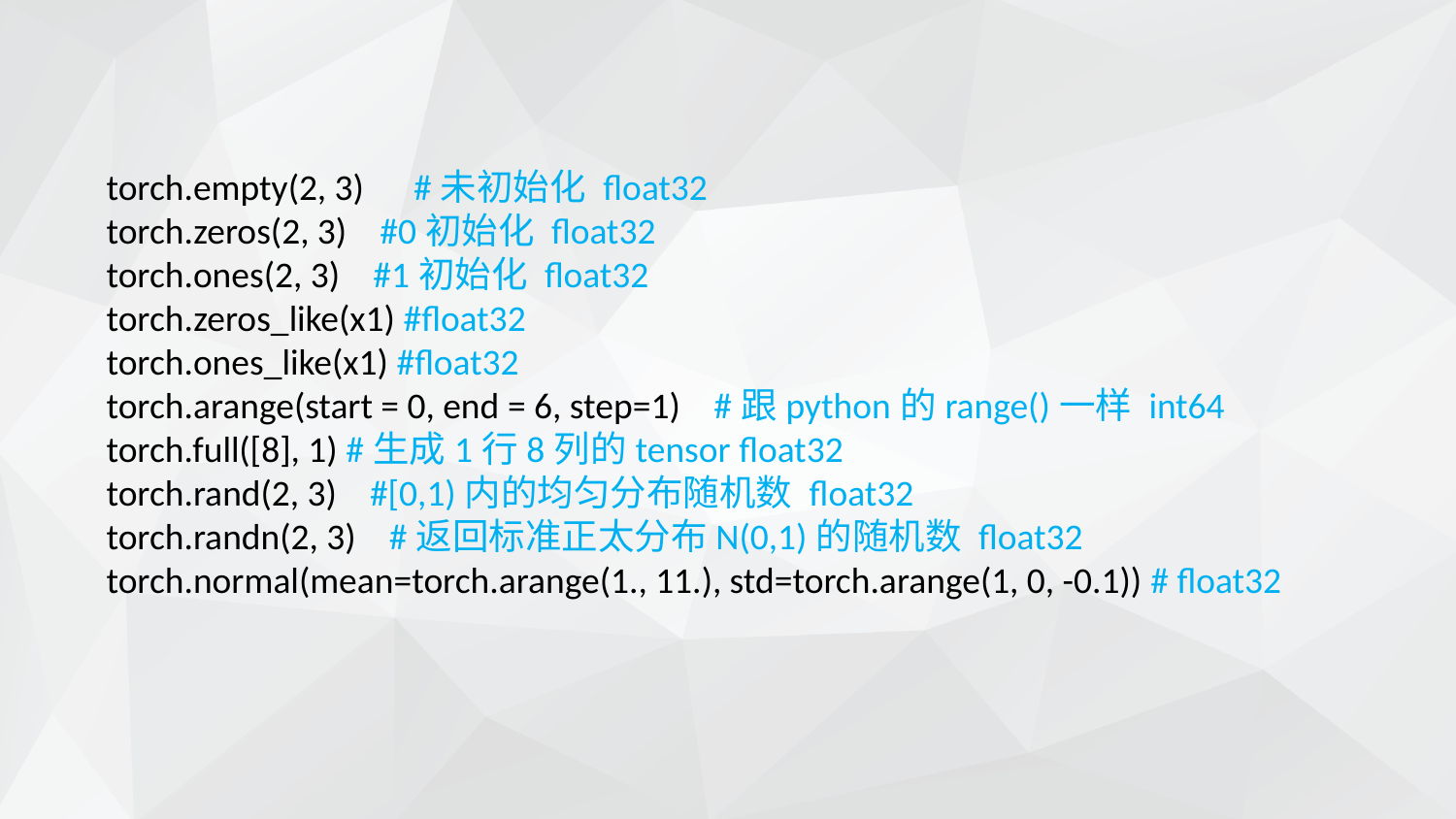

torch.empty(2, 3)      #未初始化 float32
torch.zeros(2, 3)    #0初始化 float32
torch.ones(2, 3)    #1初始化 float32
torch.zeros_like(x1) #float32
torch.ones_like(x1) #float32
torch.arange(start = 0, end = 6, step=1)    #跟python的range()一样 int64
torch.full([8], 1) #生成1行8列的tensor float32
torch.rand(2, 3)    #[0,1)内的均匀分布随机数 float32
torch.randn(2, 3)    #返回标准正太分布N(0,1)的随机数 float32
torch.normal(mean=torch.arange(1., 11.), std=torch.arange(1, 0, -0.1)) # float32